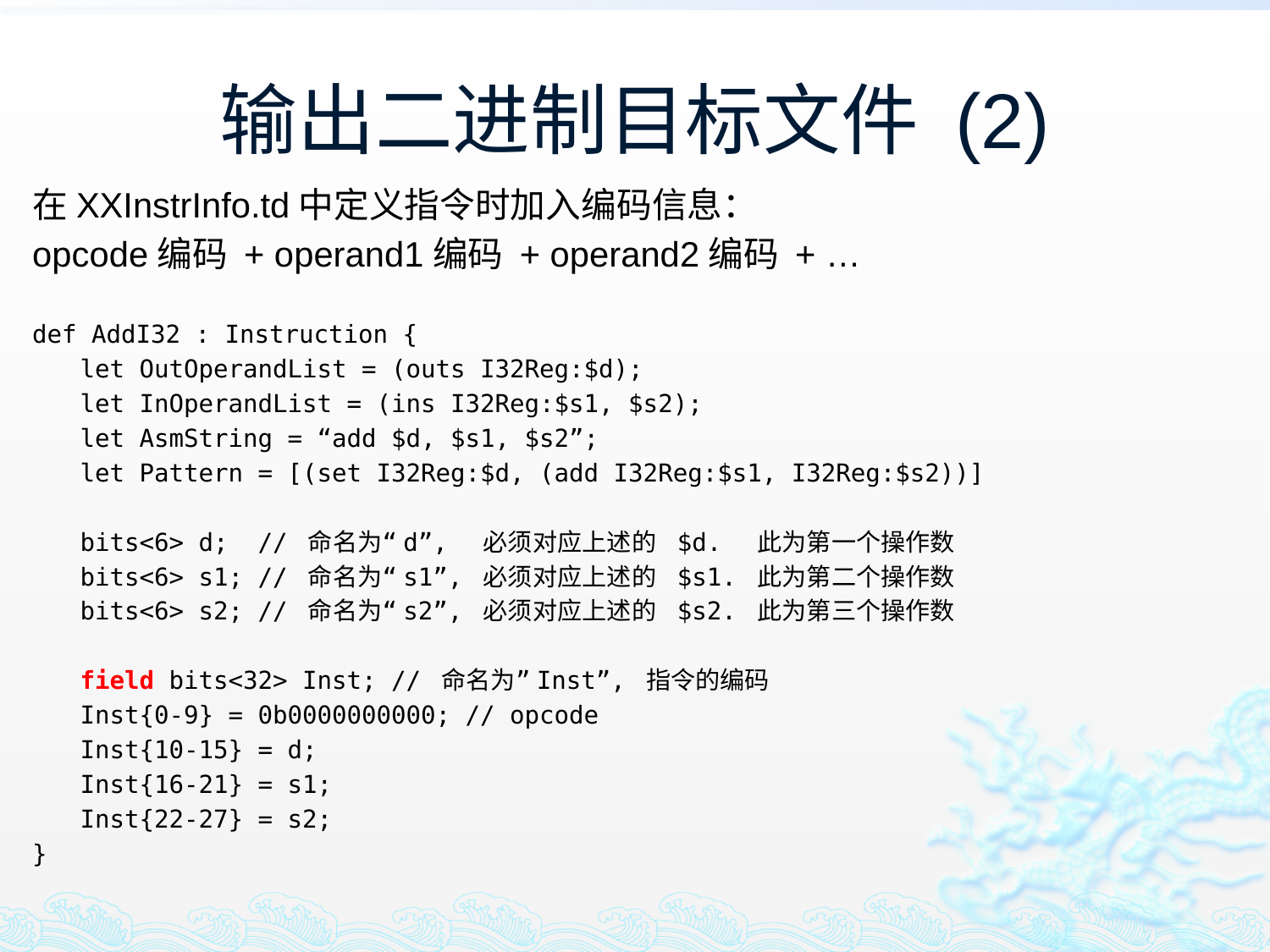

# 输出二进制目标文件 (2)
在XXInstrInfo.td中定义指令时加入编码信息：
opcode编码 + operand1编码 + operand2编码 + …

def AddI32 : Instruction {
	let OutOperandList = (outs I32Reg:$d);
	let InOperandList = (ins I32Reg:$s1, $s2);
	let AsmString = “add $d, $s1, $s2”;
	let Pattern = [(set I32Reg:$d, (add I32Reg:$s1, I32Reg:$s2))]

	bits<6> d;  // 命名为“d”,  必须对应上述的 $d.  此为第一个操作数
	bits<6> s1; // 命名为“s1”, 必须对应上述的 $s1. 此为第二个操作数
	bits<6> s2; // 命名为“s2”, 必须对应上述的 $s2. 此为第三个操作数

	field bits<32> Inst; // 命名为”Inst”, 指令的编码
	Inst{0-9} = 0b0000000000; // opcode
	Inst{10-15} = d;
	Inst{16-21} = s1;
	Inst{22-27} = s2;
}